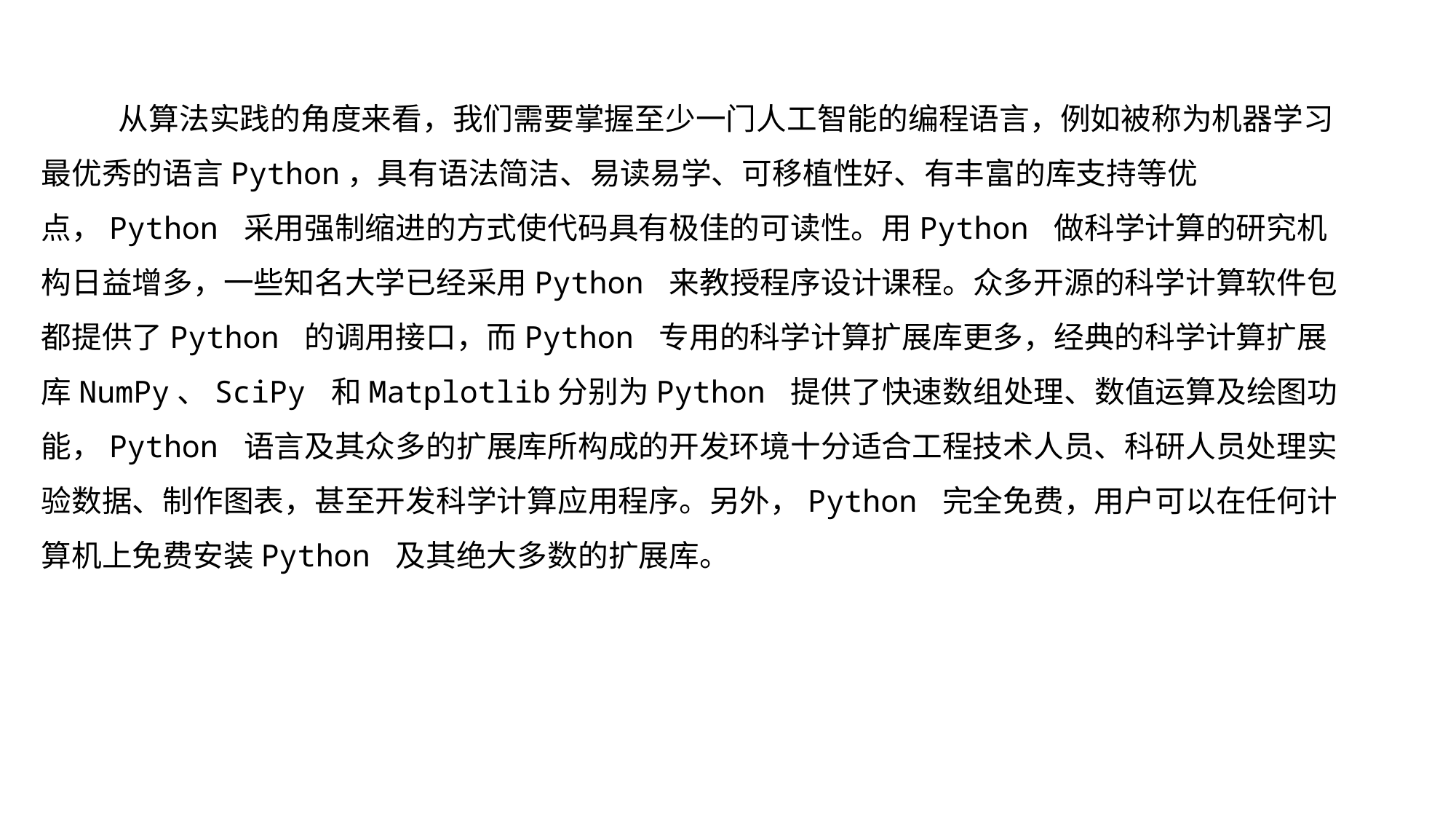

从算法实践的角度来看，我们需要掌握至少一门人工智能的编程语言，例如被称为机器学习最优秀的语言Python，具有语法简洁、易读易学、可移植性好、有丰富的库支持等优点，Python 采用强制缩进的方式使代码具有极佳的可读性。用Python 做科学计算的研究机构日益增多，一些知名大学已经采用Python 来教授程序设计课程。众多开源的科学计算软件包都提供了Python 的调用接口，而Python 专用的科学计算扩展库更多，经典的科学计算扩展库NumPy、SciPy 和Matplotlib分别为Python 提供了快速数组处理、数值运算及绘图功能，Python 语言及其众多的扩展库所构成的开发环境十分适合工程技术人员、科研人员处理实验数据、制作图表，甚至开发科学计算应用程序。另外，Python 完全免费，用户可以在任何计算机上免费安装Python 及其绝大多数的扩展库。